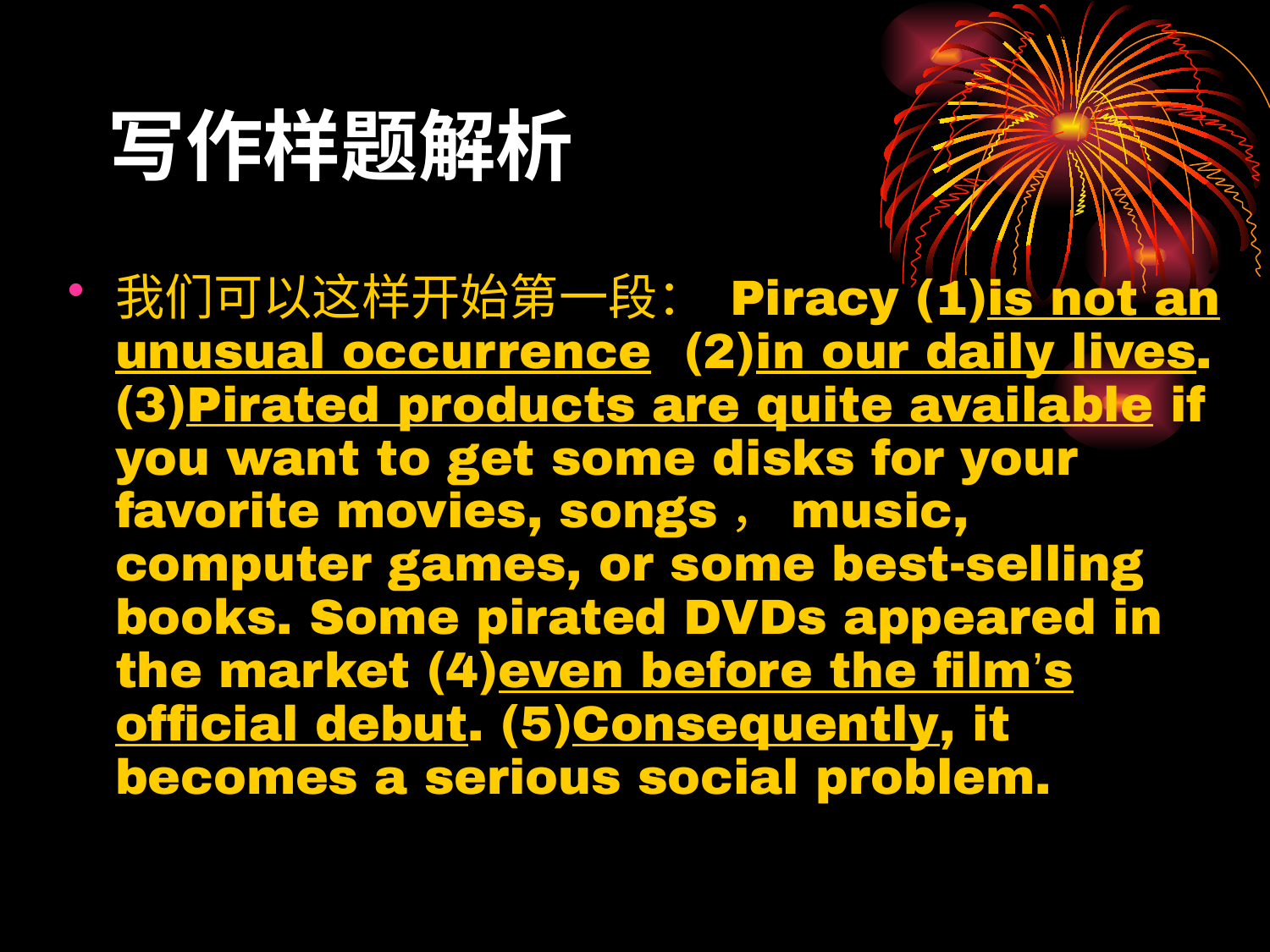

# 写作样题解析
我们可以这样开始第一段： Piracy (1)is not an unusual occurrence  (2)in our daily lives. (3)Pirated products are quite available if you want to get some disks for your favorite movies, songs，music, computer games, or some best-selling books. Some pirated DVDs appeared in the market (4)even before the film’s official debut. (5)Consequently, it becomes a serious social problem.